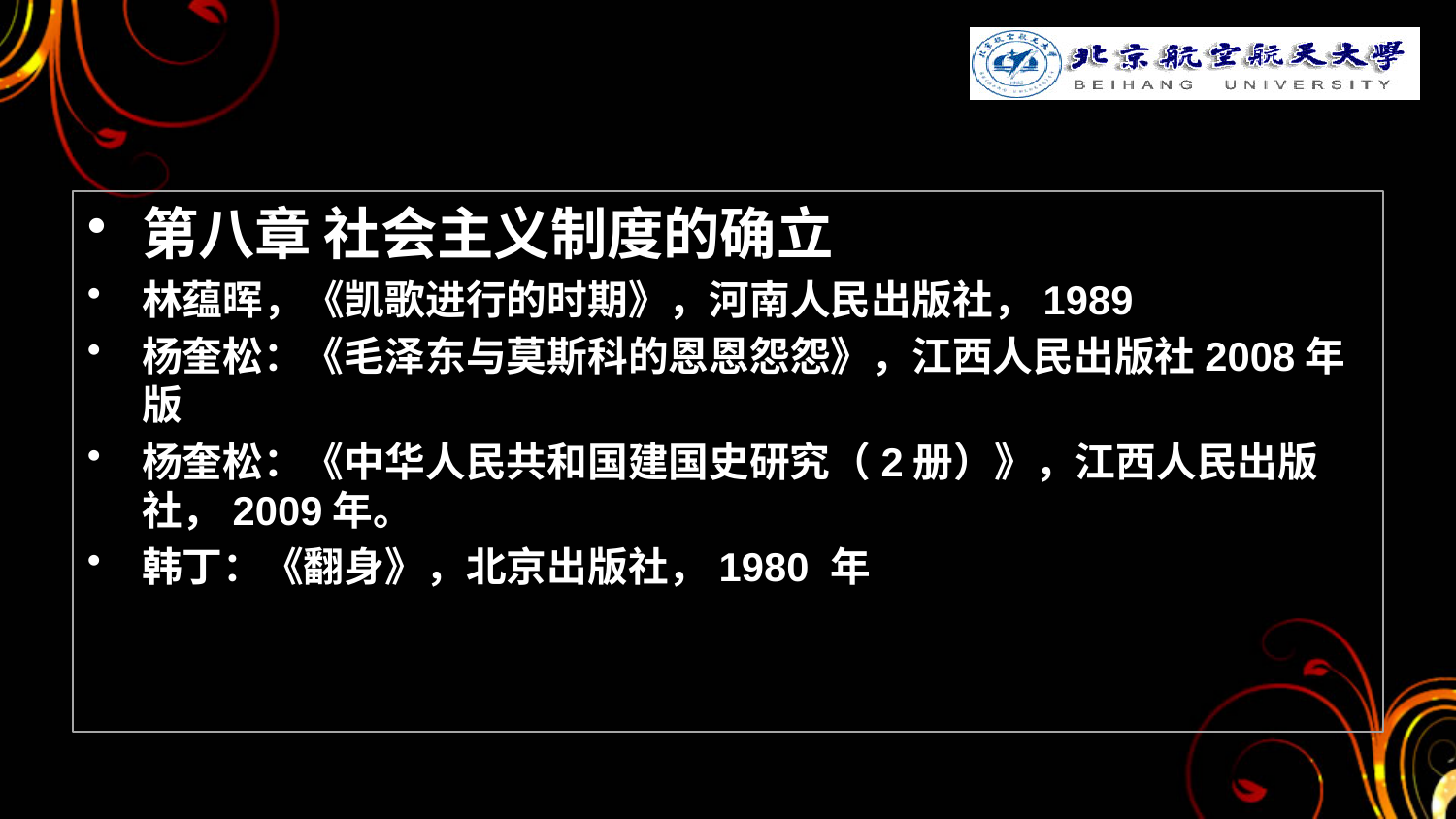

#
第八章 社会主义制度的确立
林蕴晖，《凯歌进行的时期》，河南人民出版社，1989
杨奎松：《毛泽东与莫斯科的恩恩怨怨》，江西人民出版社2008年版
杨奎松：《中华人民共和国建国史研究（2册）》，江西人民出版社，2009年。
韩丁：《翻身》，北京出版社，1980 年